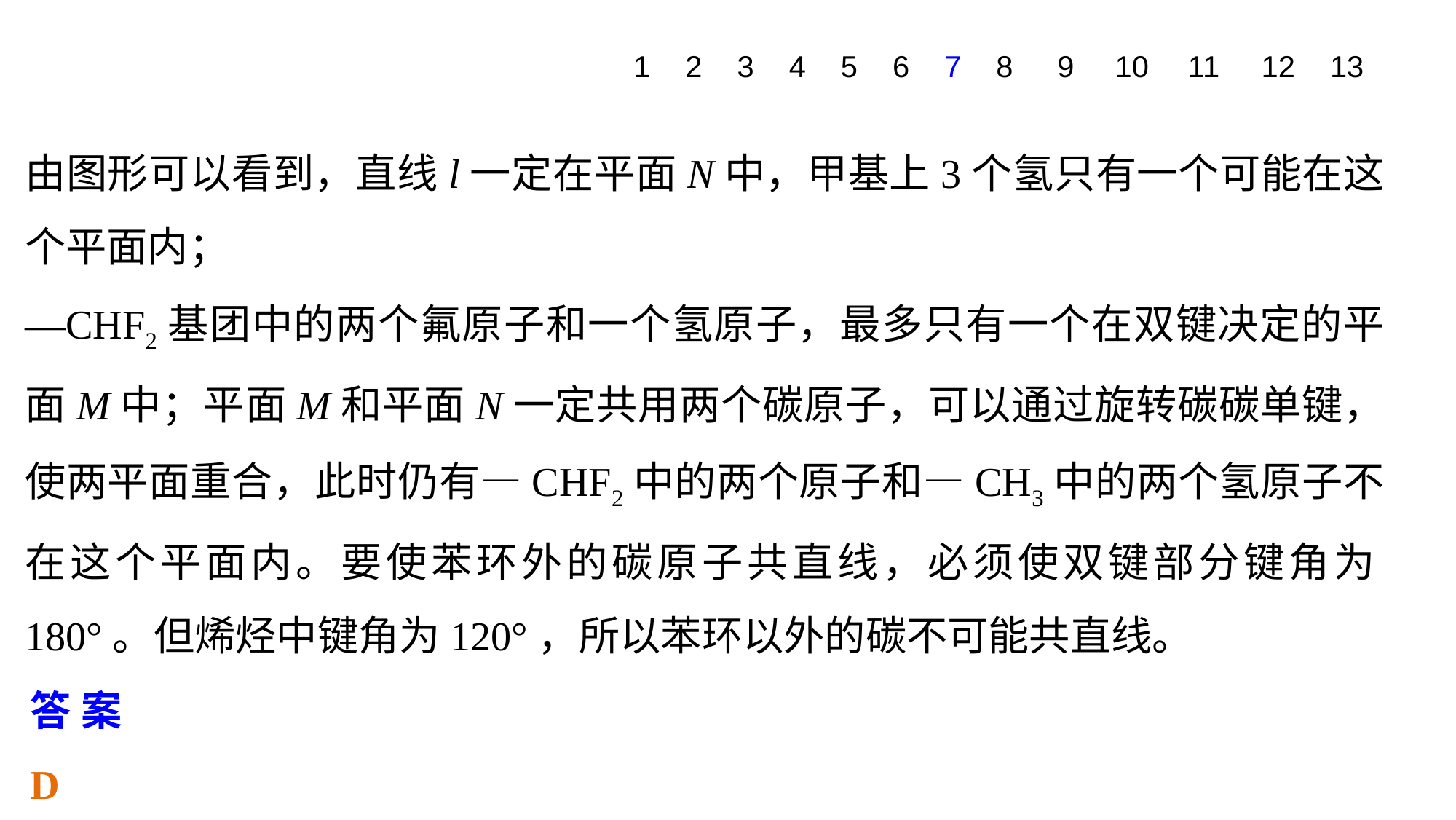

1
2
3
4
5
6
7
8
9
10
11
12
13
由图形可以看到，直线l一定在平面N中，甲基上3个氢只有一个可能在这个平面内；
—CHF2基团中的两个氟原子和一个氢原子，最多只有一个在双键决定的平面M中；平面M和平面N一定共用两个碳原子，可以通过旋转碳碳单键，使两平面重合，此时仍有—CHF2中的两个原子和—CH3中的两个氢原子不在这个平面内。要使苯环外的碳原子共直线，必须使双键部分键角为180°。但烯烃中键角为120°，所以苯环以外的碳不可能共直线。
答案　D